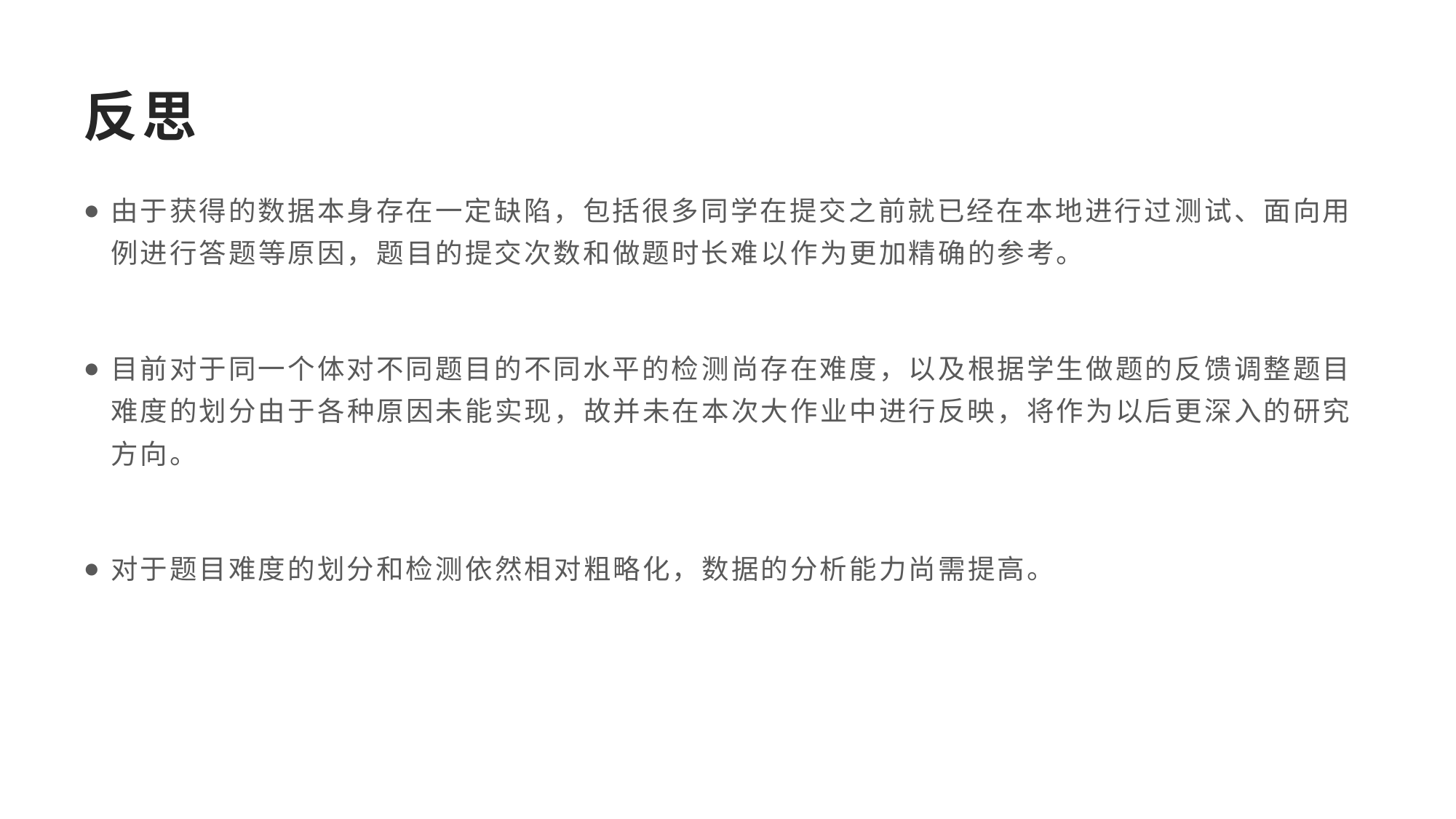

# 反思
由于获得的数据本身存在一定缺陷，包括很多同学在提交之前就已经在本地进行过测试、面向用例进行答题等原因，题目的提交次数和做题时长难以作为更加精确的参考。

目前对于同一个体对不同题目的不同水平的检测尚存在难度，以及根据学生做题的反馈调整题目难度的划分由于各种原因未能实现，故并未在本次大作业中进行反映，将作为以后更深入的研究方向。

对于题目难度的划分和检测依然相对粗略化，数据的分析能力尚需提高。